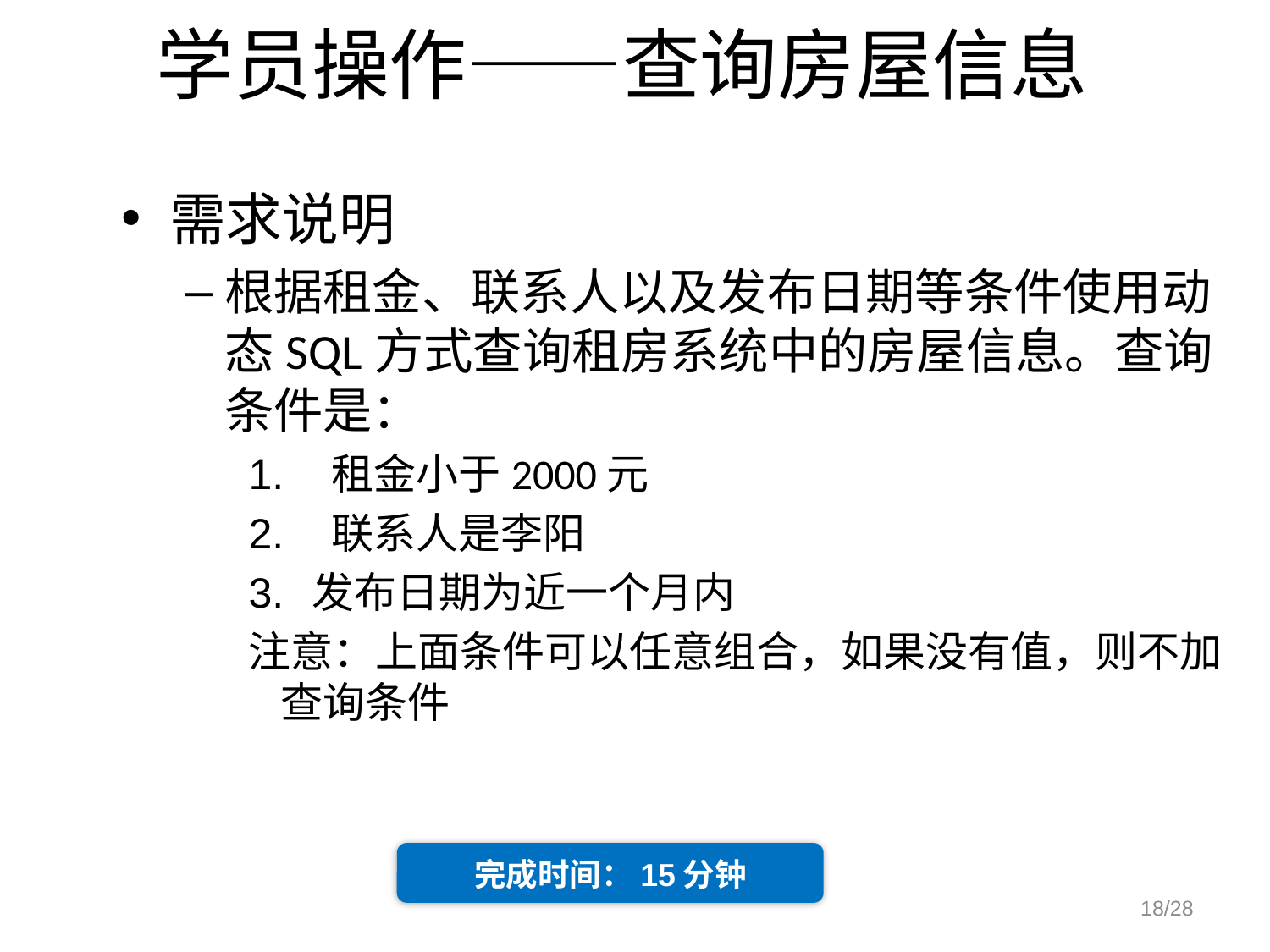

# 学员操作——查询房屋信息
需求说明
根据租金、联系人以及发布日期等条件使用动态SQL方式查询租房系统中的房屋信息。查询条件是：
 租金小于2000元
 联系人是李阳
发布日期为近一个月内
注意：上面条件可以任意组合，如果没有值，则不加查询条件

完成时间：15分钟
18/28